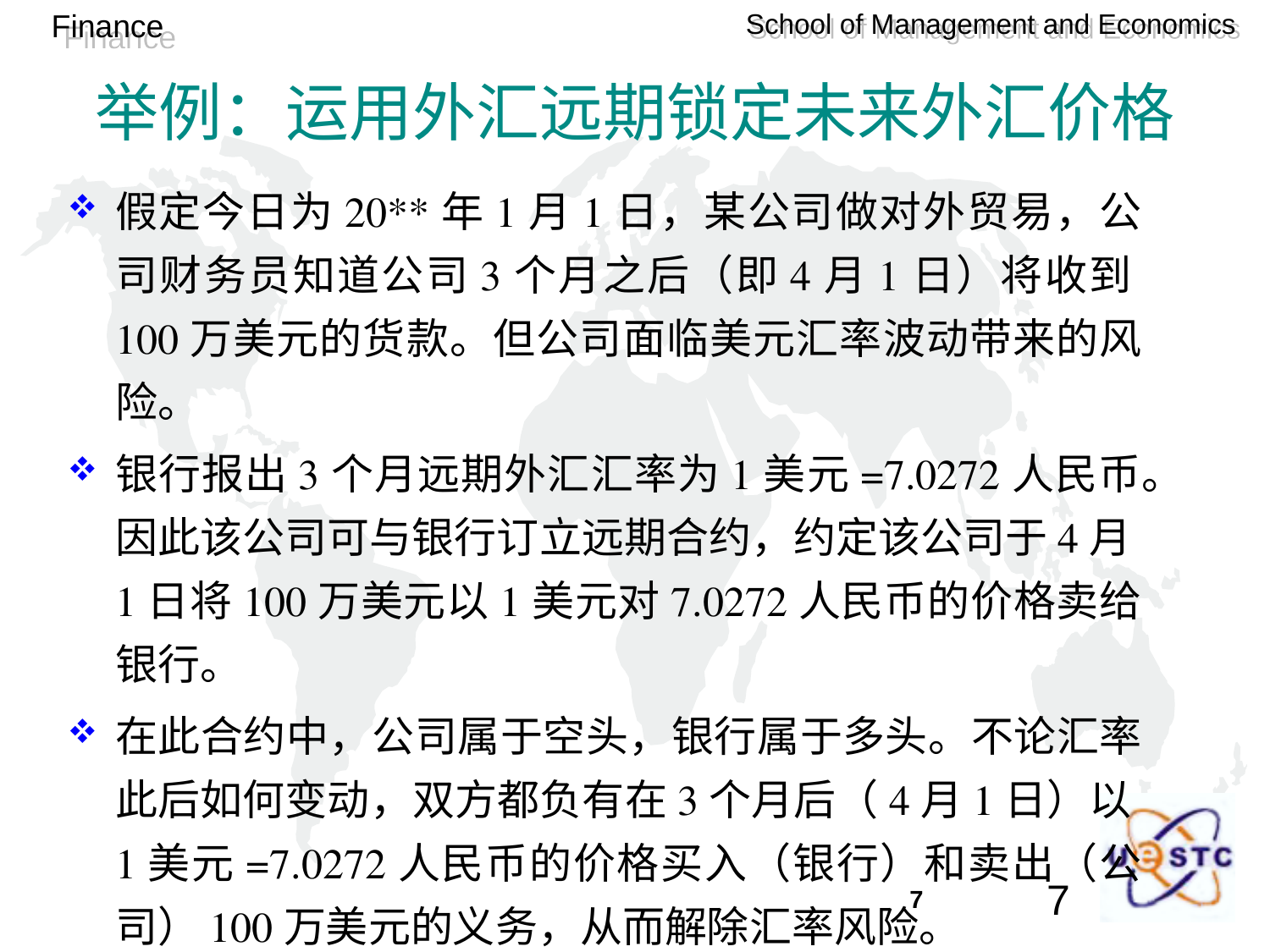

# 举例：运用外汇远期锁定未来外汇价格
假定今日为20**年1月1日，某公司做对外贸易，公司财务员知道公司3个月之后（即4月1日）将收到100万美元的货款。但公司面临美元汇率波动带来的风险。
银行报出3个月远期外汇汇率为1美元=7.0272人民币。因此该公司可与银行订立远期合约，约定该公司于4月1日将100万美元以1美元对7.0272人民币的价格卖给银行。
在此合约中，公司属于空头，银行属于多头。不论汇率此后如何变动，双方都负有在3个月后（4月1日）以1美元=7.0272人民币的价格买入（银行）和卖出（公司）100万美元的义务，从而解除汇率风险。
7